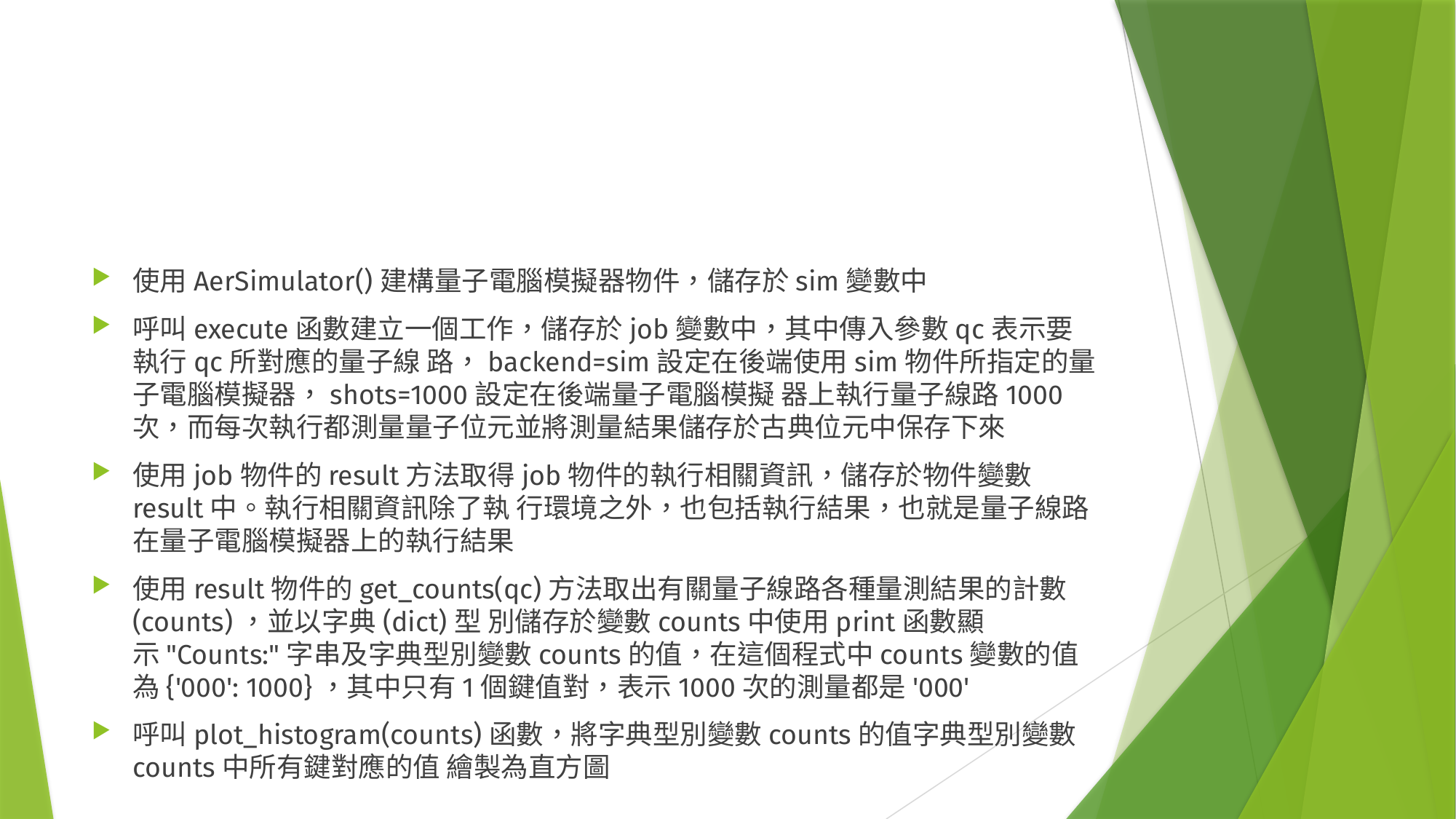

#
使用AerSimulator()建構量子電腦模擬器物件，儲存於sim變數中
呼叫execute函數建立一個工作，儲存於job變數中，其中傳入參數qc表示要執行qc所對應的量子線 路，backend=sim設定在後端使用sim物件所指定的量子電腦模擬器，shots=1000設定在後端量子電腦模擬 器上執行量子線路1000次，而每次執行都測量量子位元並將測量結果儲存於古典位元中保存下來
使用job物件的result方法取得job物件的執行相關資訊，儲存於物件變數result中。執行相關資訊除了執 行環境之外，也包括執行結果，也就是量子線路在量子電腦模擬器上的執行結果
使用result物件的get_counts(qc)方法取出有關量子線路各種量測結果的計數(counts)，並以字典(dict)型 別儲存於變數counts中使用print函數顯示"Counts:"字串及字典型別變數counts的值，在這個程式中counts變數的值為{'000': 1000}，其中只有1個鍵值對，表示1000次的測量都是'000'
呼叫plot_histogram(counts)函數，將字典型別變數counts的值字典型別變數counts中所有鍵對應的值 繪製為直方圖